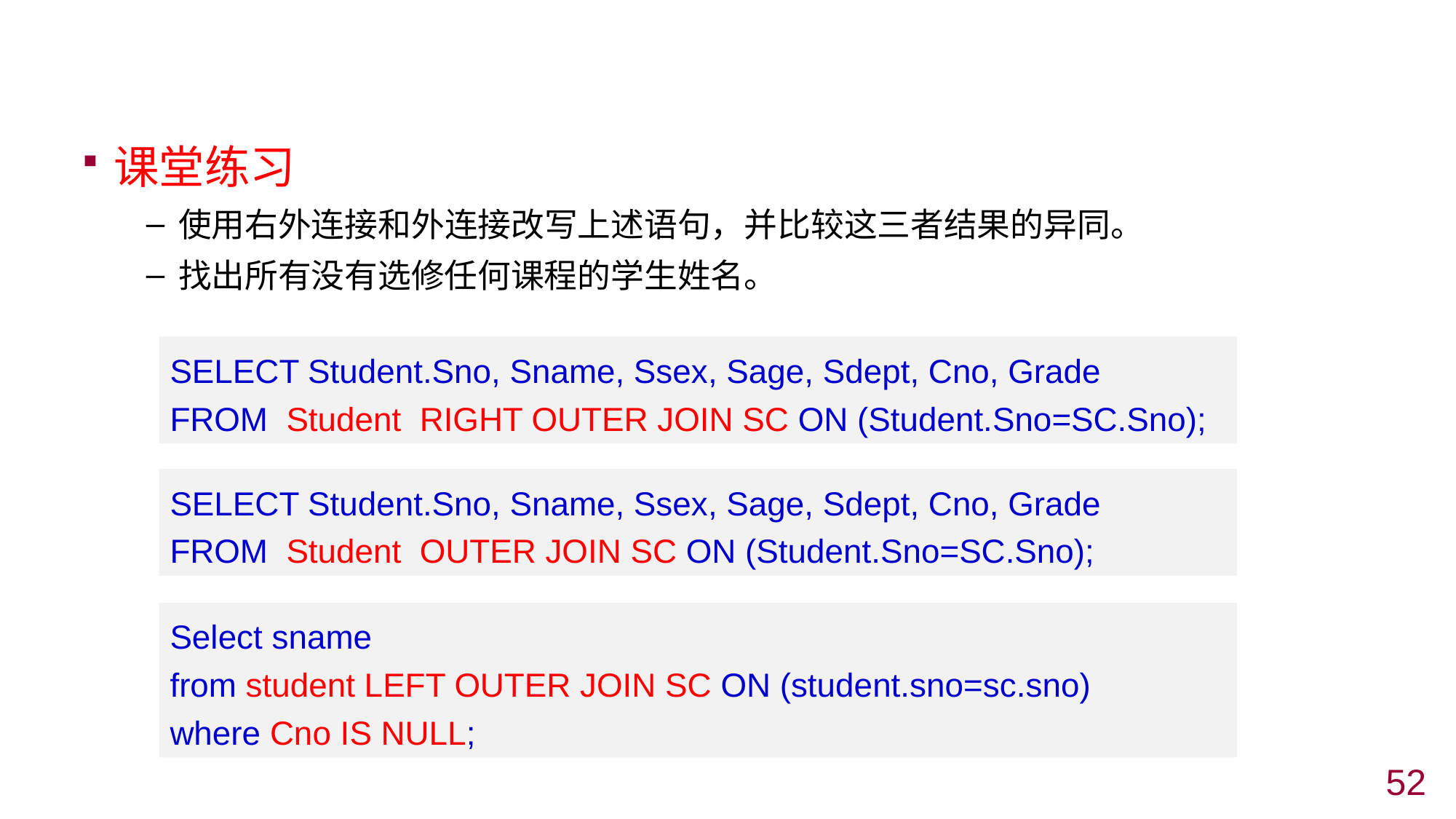

#
课堂练习
使用右外连接和外连接改写上述语句，并比较这三者结果的异同。
找出所有没有选修任何课程的学生姓名。
SELECT Student.Sno, Sname, Ssex, Sage, Sdept, Cno, Grade
FROM  Student  RIGHT OUTER JOIN SC ON (Student.Sno=SC.Sno);
SELECT Student.Sno, Sname, Ssex, Sage, Sdept, Cno, Grade
FROM  Student  OUTER JOIN SC ON (Student.Sno=SC.Sno);
Select sname
from student LEFT OUTER JOIN SC ON (student.sno=sc.sno)
where Cno IS NULL;
52